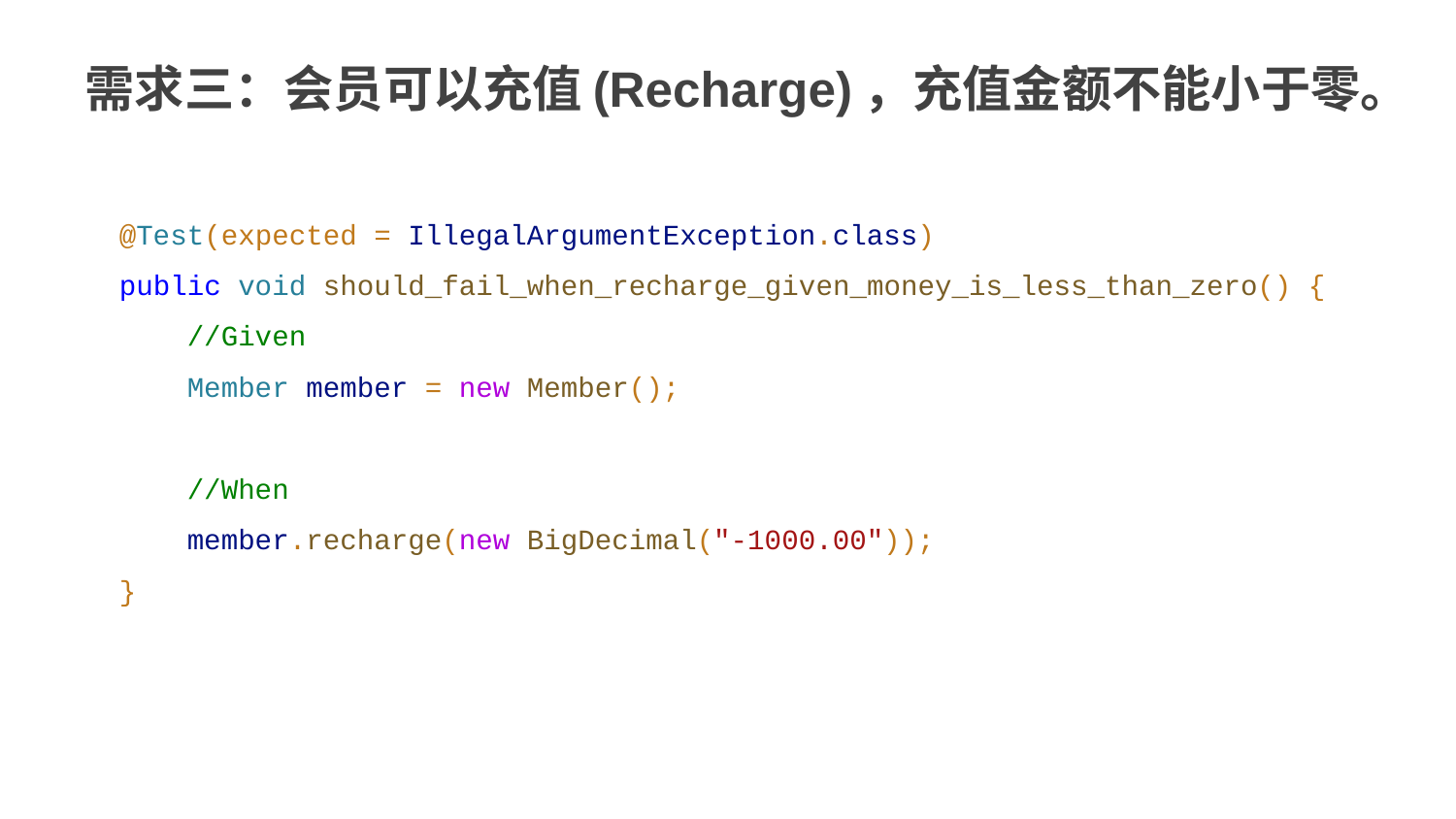

# 需求三：会员可以充值(Recharge)，充值⾦额不能⼩于零。
   @Test(expected = IllegalArgumentException.class)
   public void should_fail_when_recharge_given_money_is_less_than_zero() {
       //Given
       Member member = new Member();

       //When
       member.recharge(new BigDecimal("-1000.00"));
   }